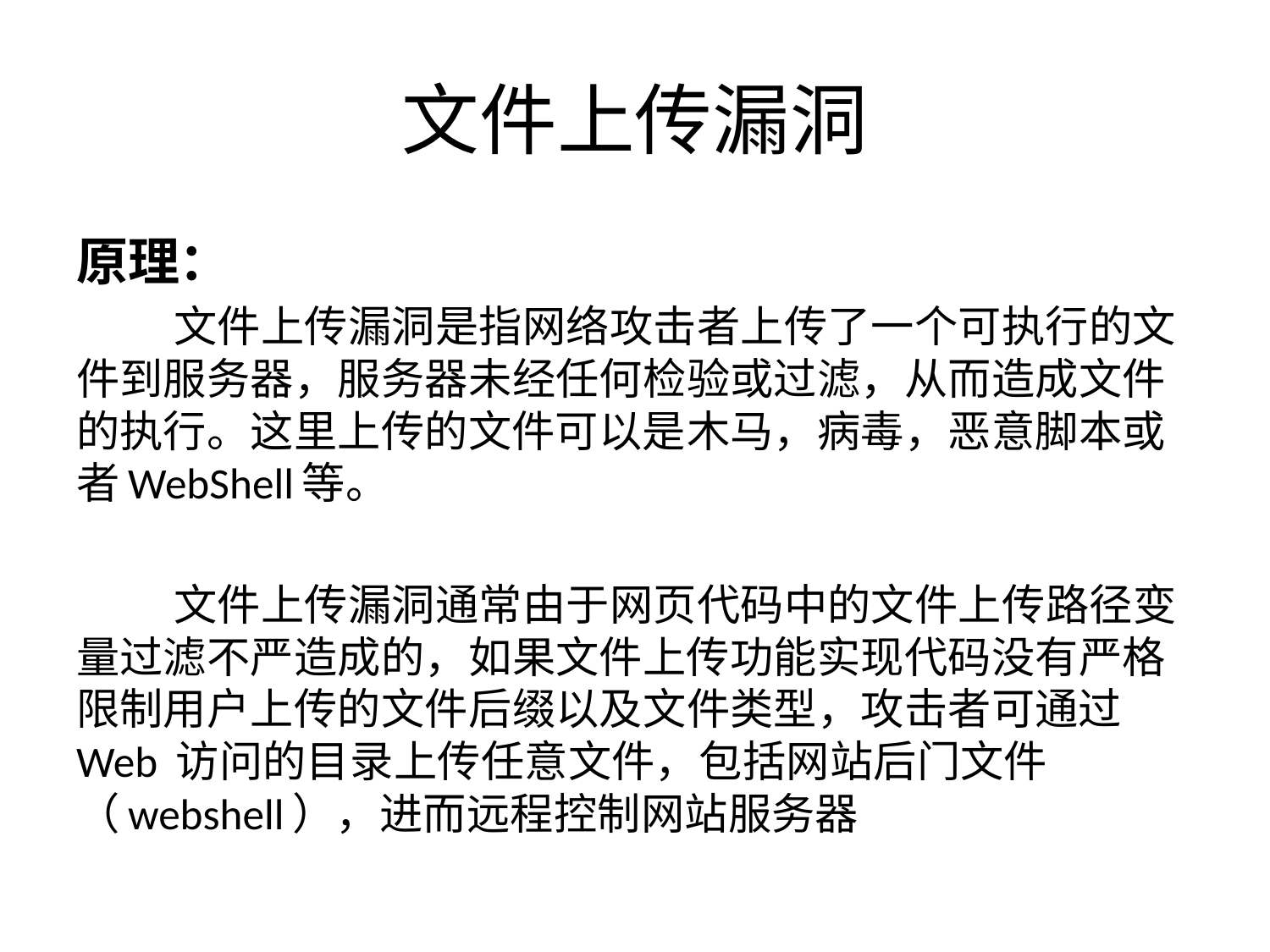

# 文件上传漏洞
原理：
	文件上传漏洞是指网络攻击者上传了一个可执行的文件到服务器，服务器未经任何检验或过滤，从而造成文件的执行。这里上传的文件可以是木马，病毒，恶意脚本或者WebShell等。

	文件上传漏洞通常由于网页代码中的文件上传路径变量过滤不严造成的，如果文件上传功能实现代码没有严格限制用户上传的文件后缀以及文件类型，攻击者可通过 Web 访问的目录上传任意文件，包括网站后门文件（webshell），进而远程控制网站服务器